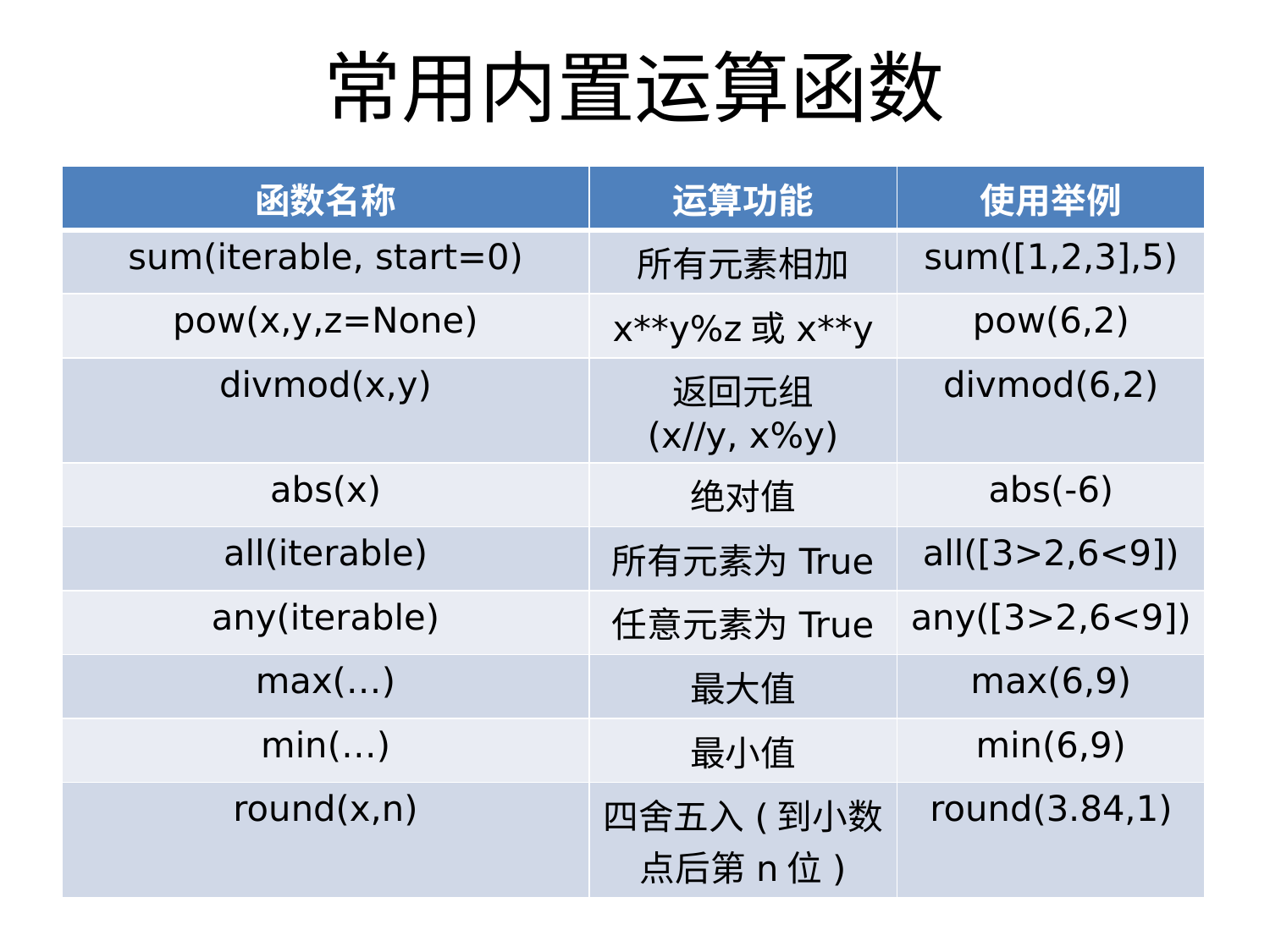

# 常用内置运算函数
| 函数名称 | 运算功能 | 使用举例 |
| --- | --- | --- |
| sum(iterable, start=0) | 所有元素相加 | sum([1,2,3],5) |
| pow(x,y,z=None) | x\*\*y%z或x\*\*y | pow(6,2) |
| divmod(x,y) | 返回元组 (x//y, x%y) | divmod(6,2) |
| abs(x) | 绝对值 | abs(-6) |
| all(iterable) | 所有元素为True | all([3>2,6<9]) |
| any(iterable) | 任意元素为True | any([3>2,6<9]) |
| max(…) | 最大值 | max(6,9) |
| min(…) | 最小值 | min(6,9) |
| round(x,n) | 四舍五入(到小数点后第n位) | round(3.84,1) |